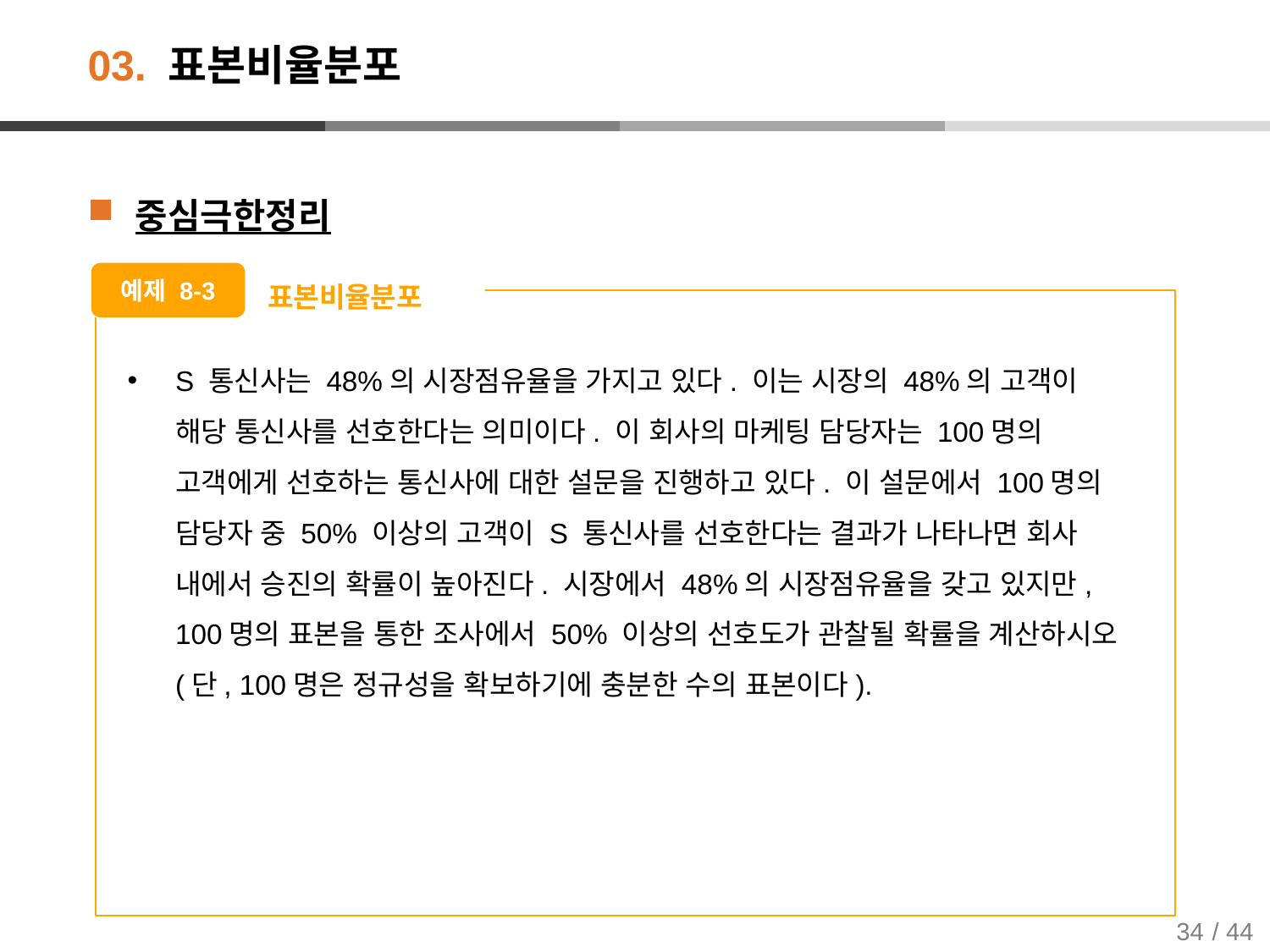

# 03. 표본비율분포
중심극한정리
표본비율분포

예제 8-3

S 통신사는 48%의 시장점유율을 가지고 있다. 이는 시장의 48%의 고객이 해당 통신사를 선호한다는 의미이다. 이 회사의 마케팅 담당자는 100명의 고객에게 선호하는 통신사에 대한 설문을 진행하고 있다. 이 설문에서 100명의 담당자 중 50% 이상의 고객이 S 통신사를 선호한다는 결과가 나타나면 회사 내에서 승진의 확률이 높아진다. 시장에서 48%의 시장점유율을 갖고 있지만, 100명의 표본을 통한 조사에서 50% 이상의 선호도가 관찰될 확률을 계산하시오(단, 100명은 정규성을 확보하기에 충분한 수의 표본이다).